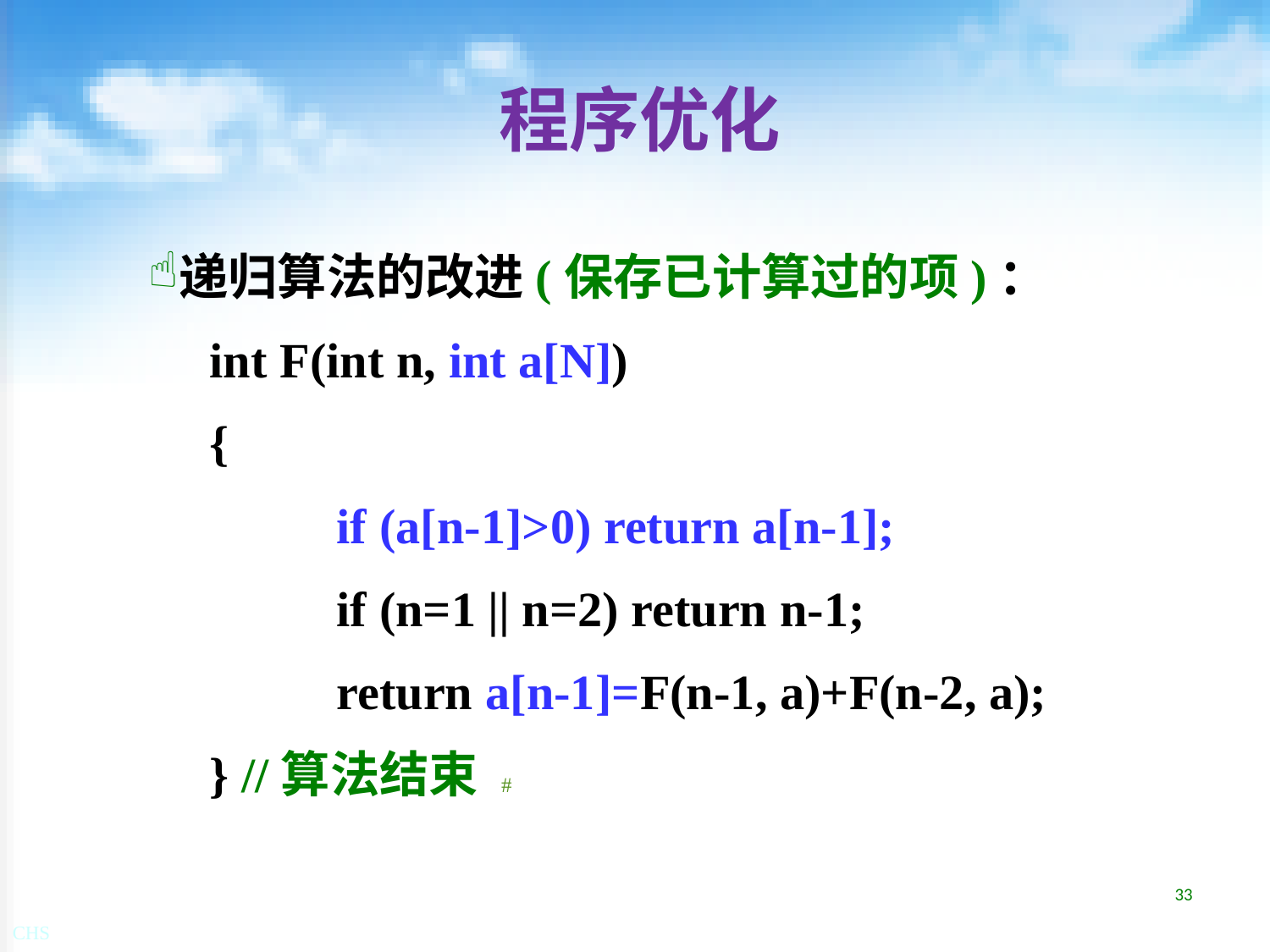

# 程序优化
递归算法的改进(保存已计算过的项)：
　int F(int n, int a[N])
　{
	　if (a[n-1]>0) return a[n-1];
	　if (n=1 || n=2) return n-1;
	　return a[n-1]=F(n-1, a)+F(n-2, a);
　} //算法结束 #
33